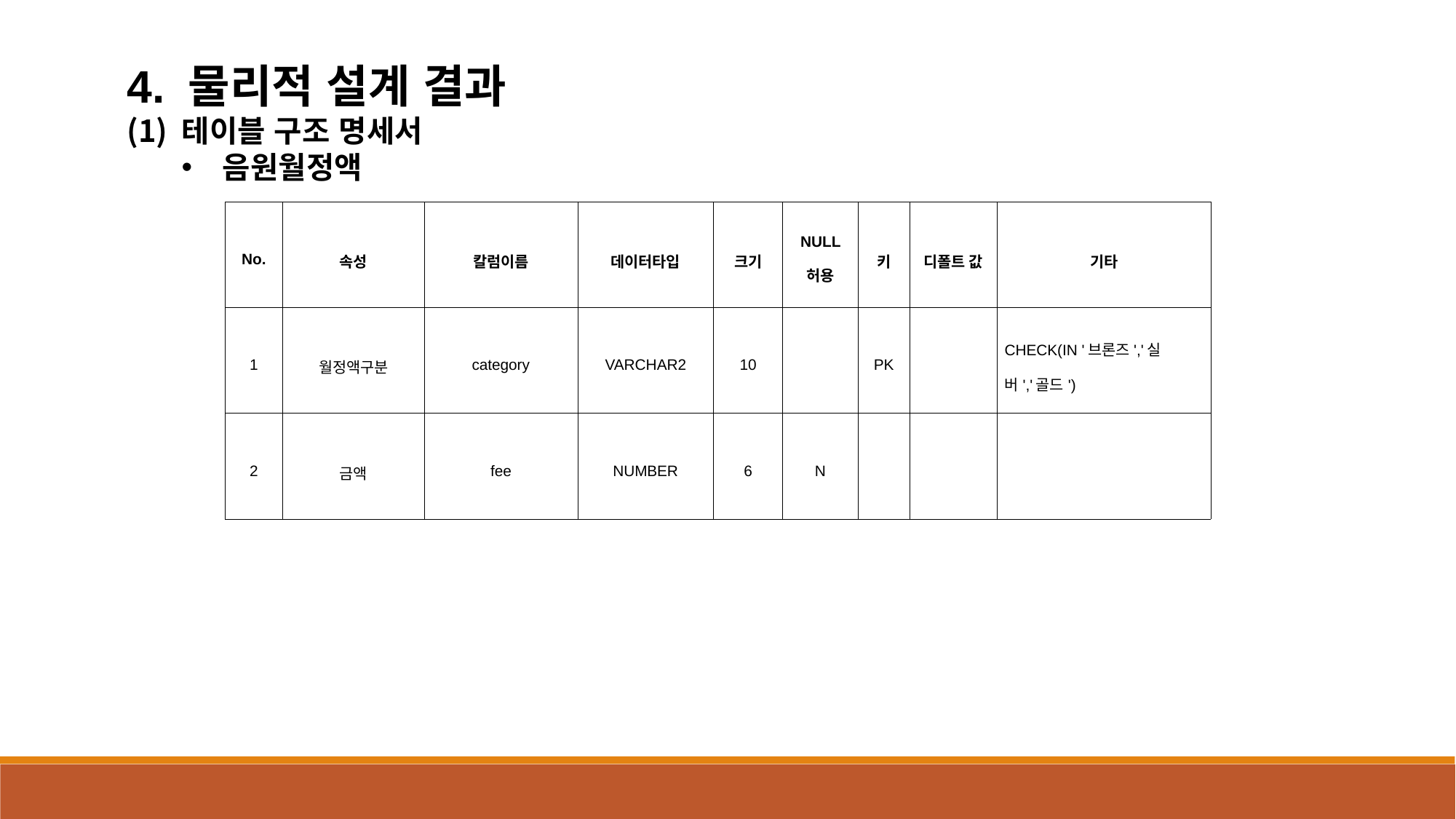

4. 물리적 설계 결과
테이블 구조 명세서
음원월정액
| No. | 속성 | 칼럼이름 | 데이터타입 | 크기 | NULL 허용 | 키 | 디폴트 값 | 기타 |
| --- | --- | --- | --- | --- | --- | --- | --- | --- |
| 1 | 월정액구분 | category | VARCHAR2 | 10 |  | PK |  | CHECK(IN '브론즈','실버','골드') |
| 2 | 금액 | fee | NUMBER | 6 | N |  |  |  |